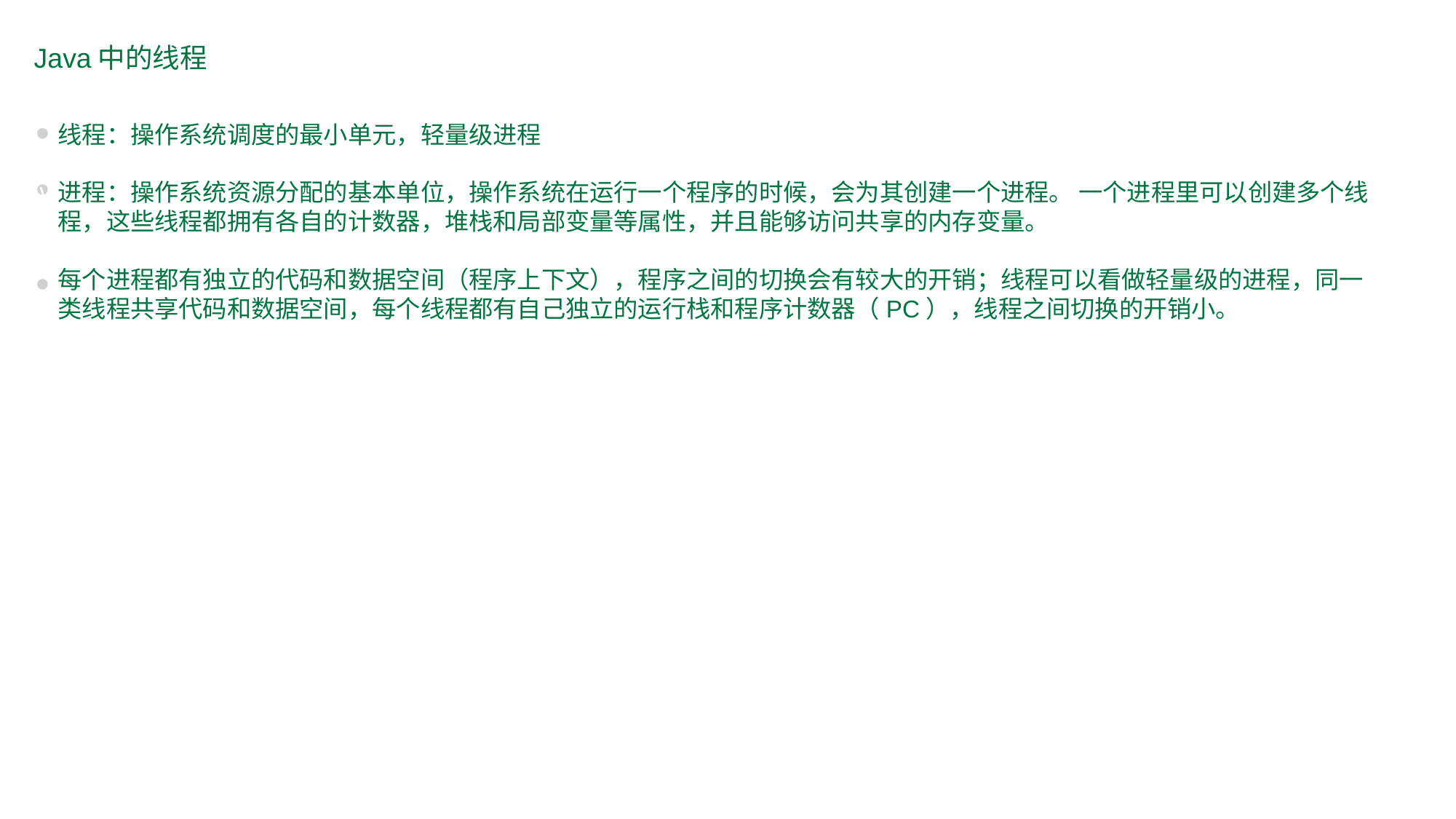

Java中的线程

线程：操作系统调度的最小单元，轻量级进程

进程：操作系统资源分配的基本单位，操作系统在运行一个程序的时候，会为其创建一个进程。 一个进程里可以创建多个线程，这些线程都拥有各自的计数器，堆栈和局部变量等属性，并且能够访问共享的内存变量。

每个进程都有独立的代码和数据空间（程序上下文），程序之间的切换会有较大的开销；线程可以看做轻量级的进程，同一类线程共享代码和数据空间，每个线程都有自己独立的运行栈和程序计数器（PC），线程之间切换的开销小。

v